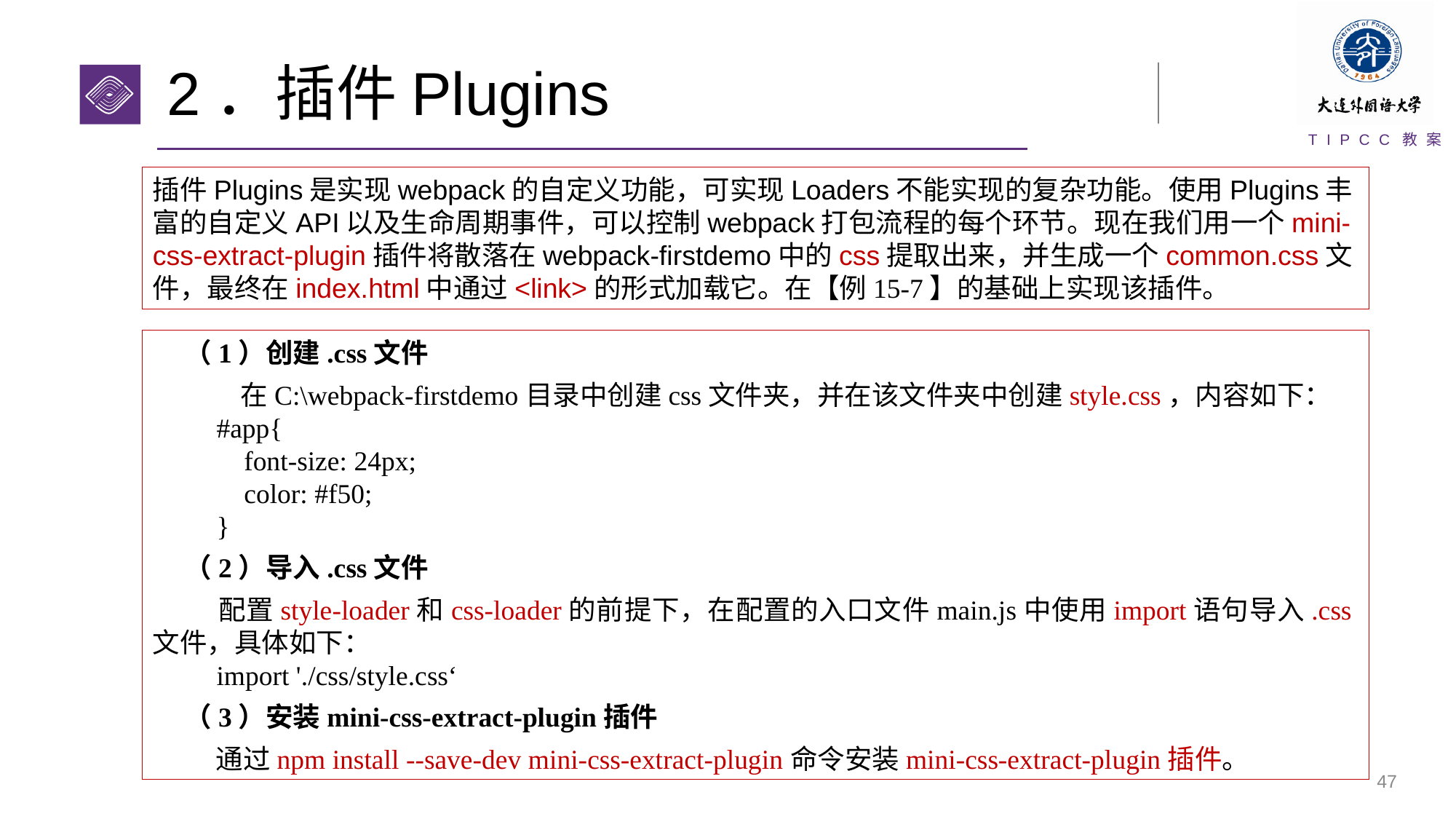

# 2．插件Plugins
插件Plugins是实现webpack的自定义功能，可实现Loaders不能实现的复杂功能。使用Plugins丰富的自定义API以及生命周期事件，可以控制webpack打包流程的每个环节。现在我们用一个mini-css-extract-plugin插件将散落在webpack-firstdemo中的css提取出来，并生成一个common.css文件，最终在index.html中通过<link>的形式加载它。在【例15-7】的基础上实现该插件。
（1）创建.css文件
        在C:\webpack-firstdemo目录中创建css文件夹，并在该文件夹中创建style.css，内容如下：
#app{
    font-size: 24px;
    color: #f50;
}
（2）导入.css文件
    配置style-loader和css-loader的前提下，在配置的入口文件main.js中使用import语句导入.css文件，具体如下：
import './css/style.css‘
（3）安装mini-css-extract-plugin插件
    通过npm install --save-dev mini-css-extract-plugin命令安装mini-css-extract-plugin插件。
47